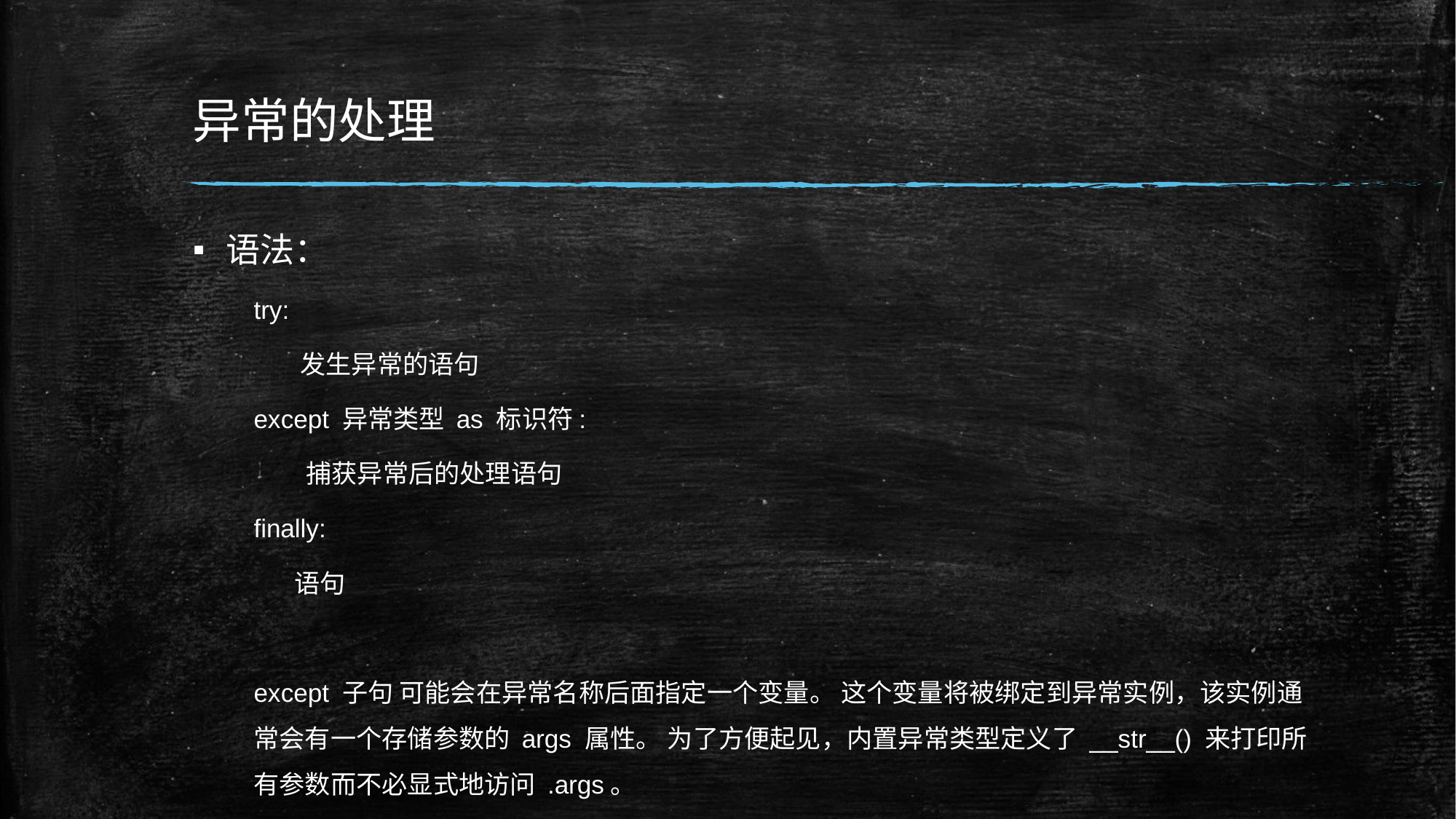

# 异常的处理
语法：
try:
       发生异常的语句
except 异常类型 as 标识符:
        捕获异常后的处理语句
finally:
      语句

except 子句 可能会在异常名称后面指定一个变量。 这个变量将被绑定到异常实例，该实例通常会有一个存储参数的 args 属性。 为了方便起见，内置异常类型定义了 __str__() 来打印所有参数而不必显式地访问 .args。